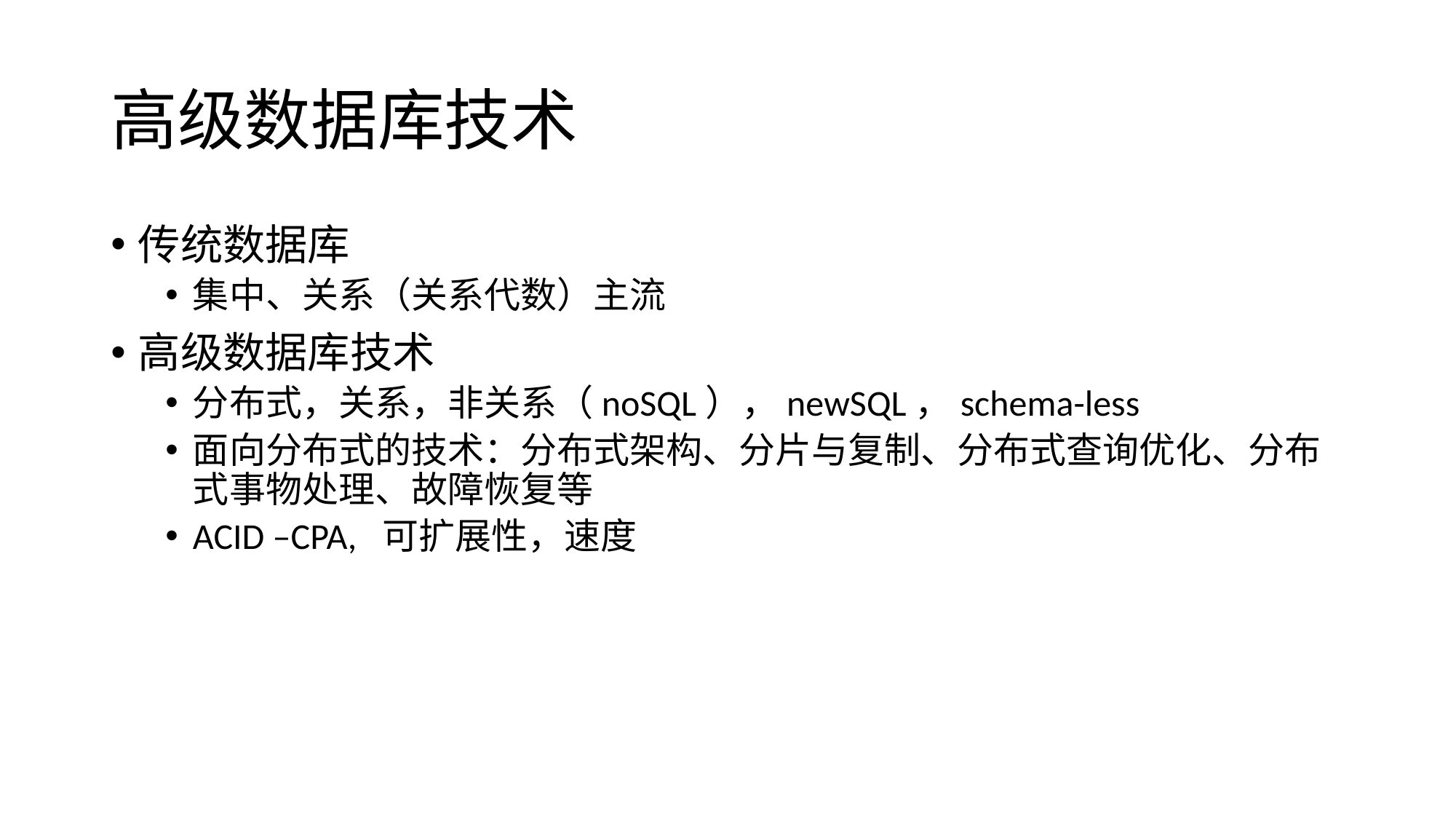

# 高级数据库技术
传统数据库
集中、关系（关系代数）主流
高级数据库技术
分布式，关系，非关系（noSQL），newSQL，schema-less
面向分布式的技术：分布式架构、分片与复制、分布式查询优化、分布式事物处理、故障恢复等
ACID –CPA,  可扩展性，速度